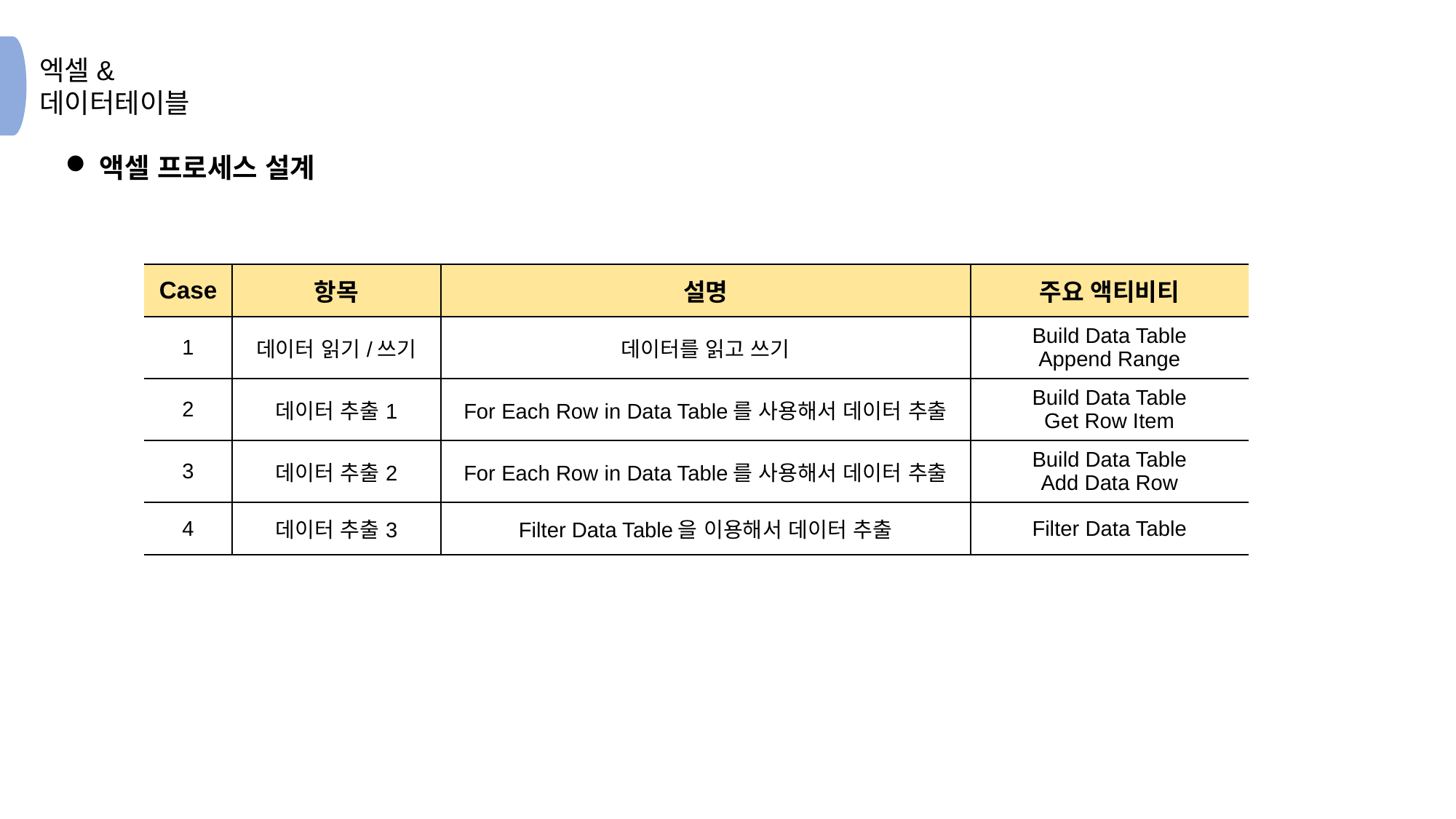

액셀 프로세스 설계
| Case | 항목 | 설명 | 주요 액티비티 |
| --- | --- | --- | --- |
| 1 | 데이터 읽기/쓰기 | 데이터를 읽고 쓰기 | Build Data Table Append Range |
| 2 | 데이터 추출1 | For Each Row in Data Table를 사용해서 데이터 추출 | Build Data Table Get Row Item |
| 3 | 데이터 추출2 | For Each Row in Data Table를 사용해서 데이터 추출 | Build Data Table Add Data Row |
| 4 | 데이터 추출3 | Filter Data Table을 이용해서 데이터 추출 | Filter Data Table |